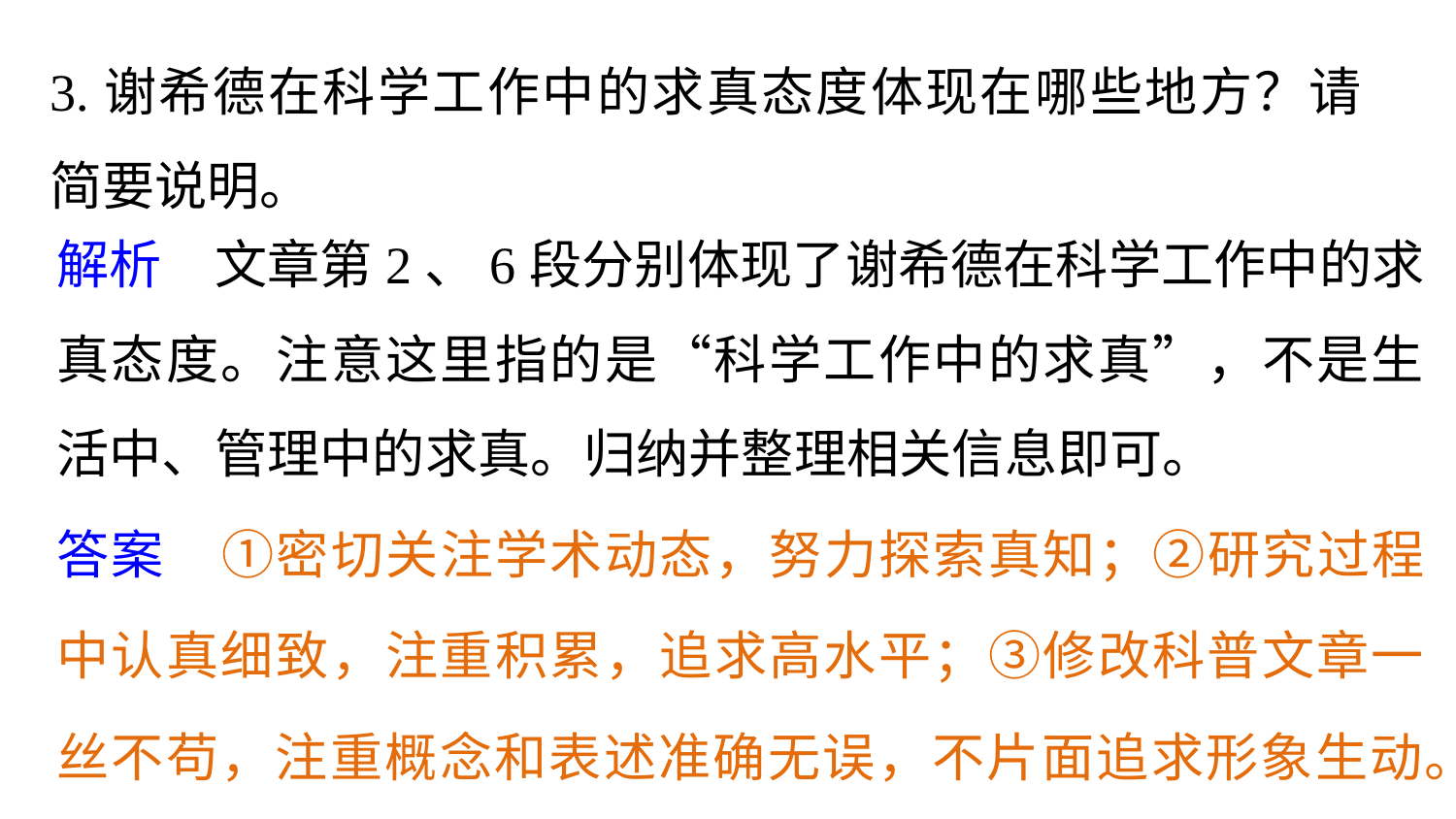

3.谢希德在科学工作中的求真态度体现在哪些地方？请简要说明。
解析　文章第2、6段分别体现了谢希德在科学工作中的求真态度。注意这里指的是“科学工作中的求真”，不是生活中、管理中的求真。归纳并整理相关信息即可。
答案　①密切关注学术动态，努力探索真知；②研究过程中认真细致，注重积累，追求高水平；③修改科普文章一丝不苟，注重概念和表述准确无误，不片面追求形象生动。